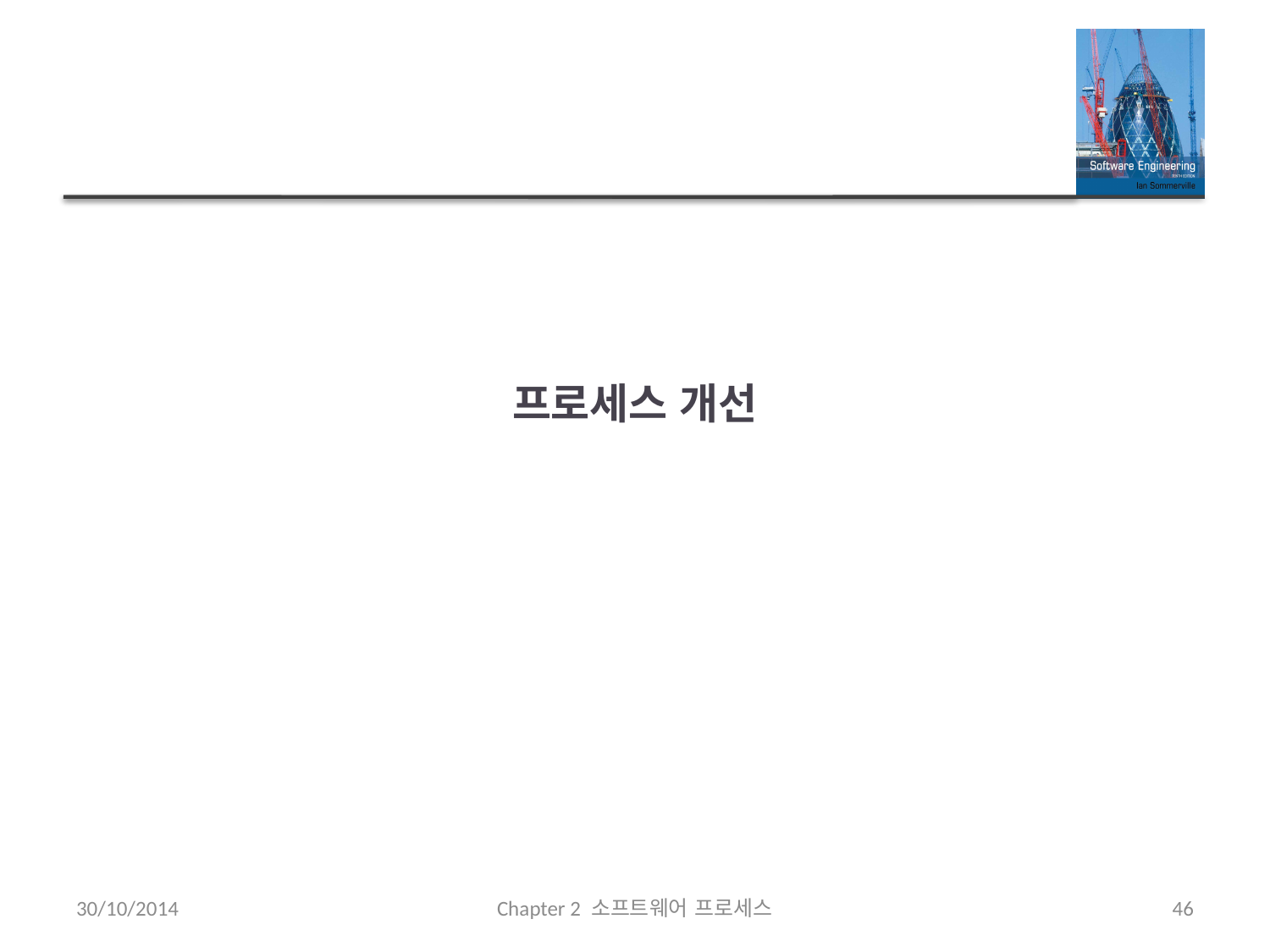

# 프로세스 개선
30/10/2014
Chapter 2 소프트웨어 프로세스
46